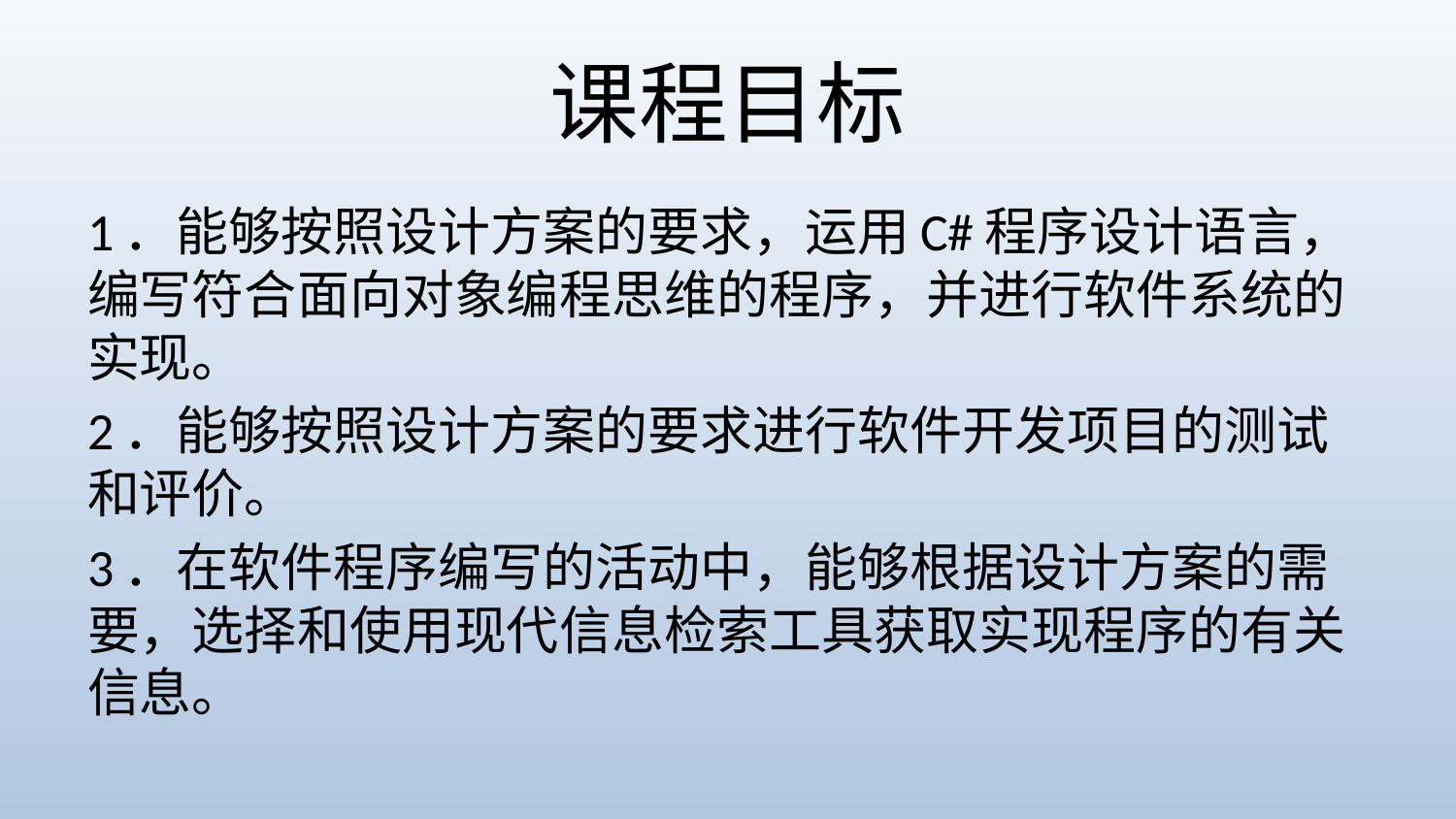

# 课程目标
1．能够按照设计方案的要求，运用C#程序设计语言，编写符合面向对象编程思维的程序，并进行软件系统的实现。
2．能够按照设计方案的要求进行软件开发项目的测试和评价。
3．在软件程序编写的活动中，能够根据设计方案的需要，选择和使用现代信息检索工具获取实现程序的有关信息。